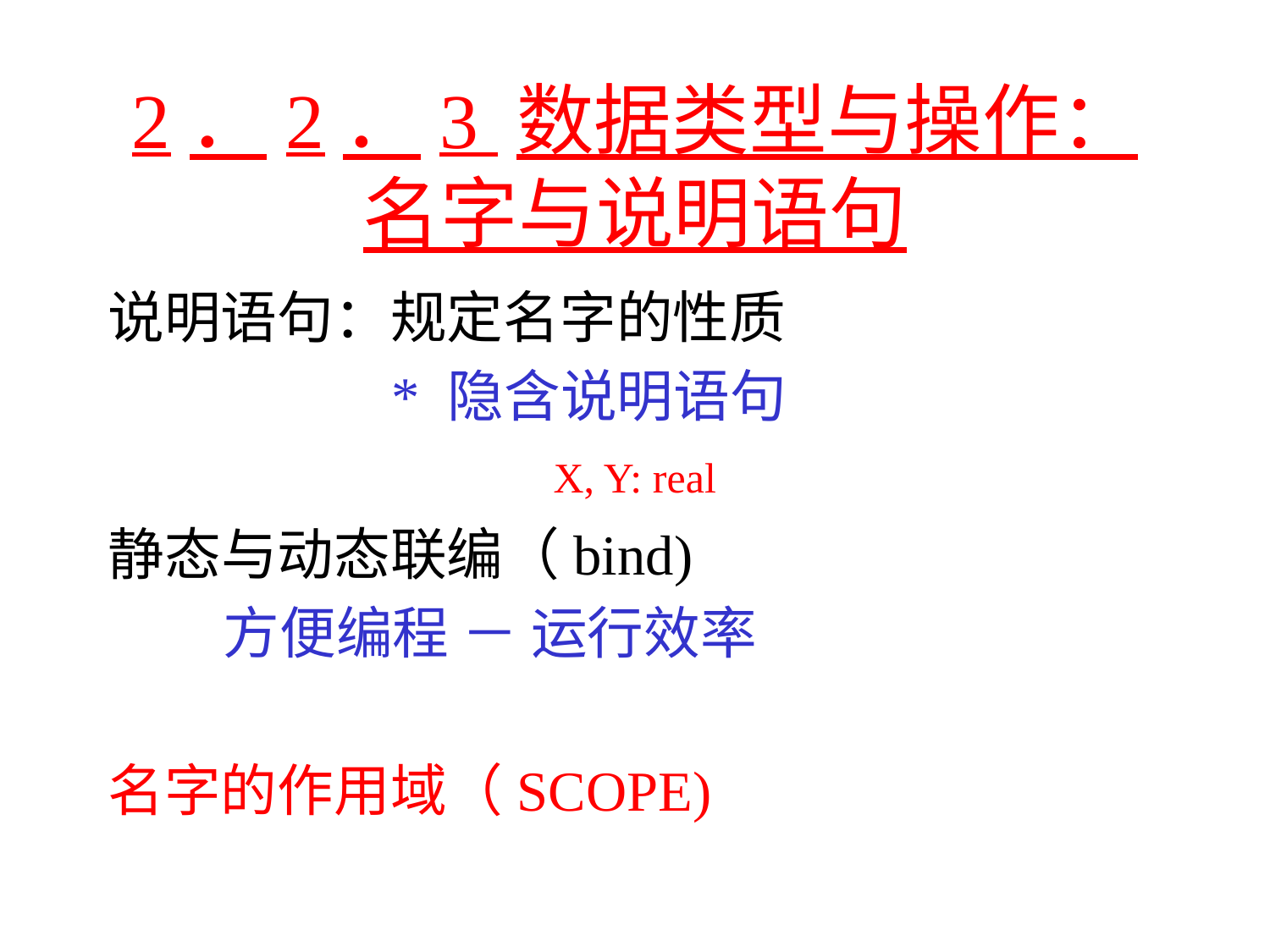

# 2．2．3 数据类型与操作： 名字与说明语句
说明语句：规定名字的性质
                    * 隐含说明语句

静态与动态联编（bind)
        方便编程 － 运行效率

名字的作用域（SCOPE)

X, Y: real